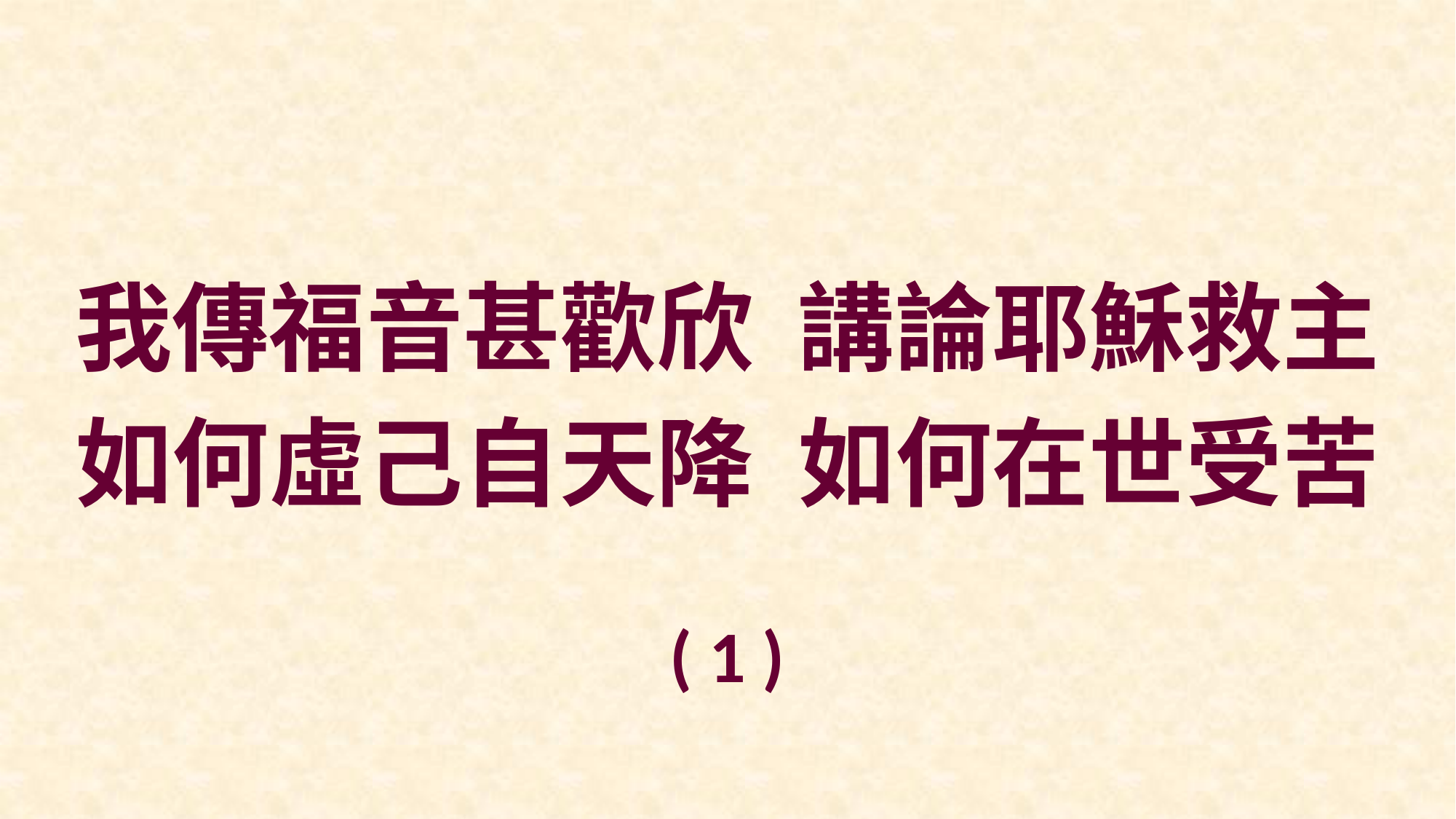

我傳福音甚歡欣  講論耶穌救主
如何虛己自天降  如何在世受苦
( 1 )